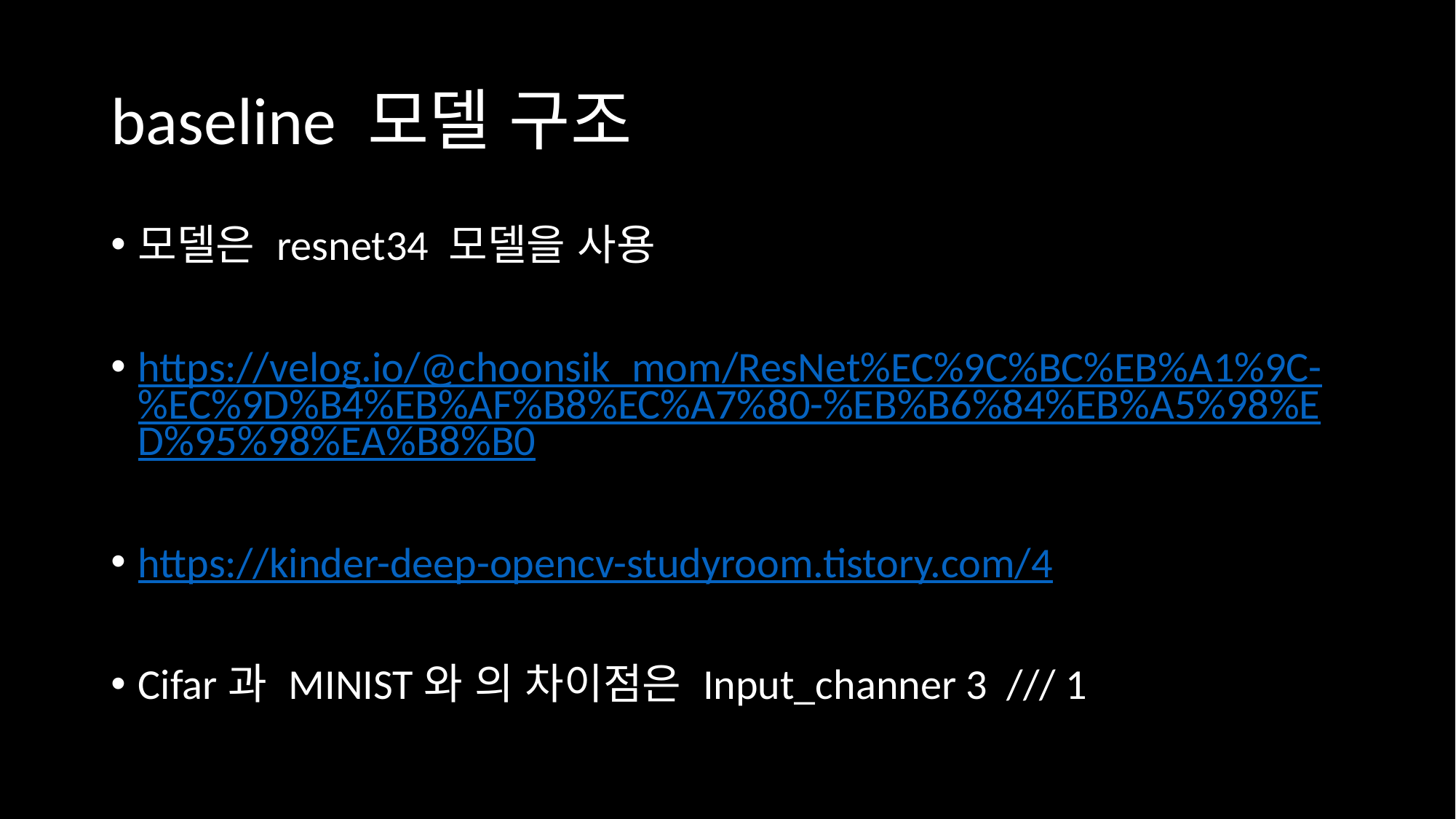

# baseline 모델 구조
모델은 resnet34 모델을 사용

https://velog.io/@choonsik_mom/ResNet%EC%9C%BC%EB%A1%9C-%EC%9D%B4%EB%AF%B8%EC%A7%80-%EB%B6%84%EB%A5%98%ED%95%98%EA%B8%B0

https://kinder-deep-opencv-studyroom.tistory.com/4

Cifar과 MINIST와 의 차이점은 Input_channer 3  /// 1